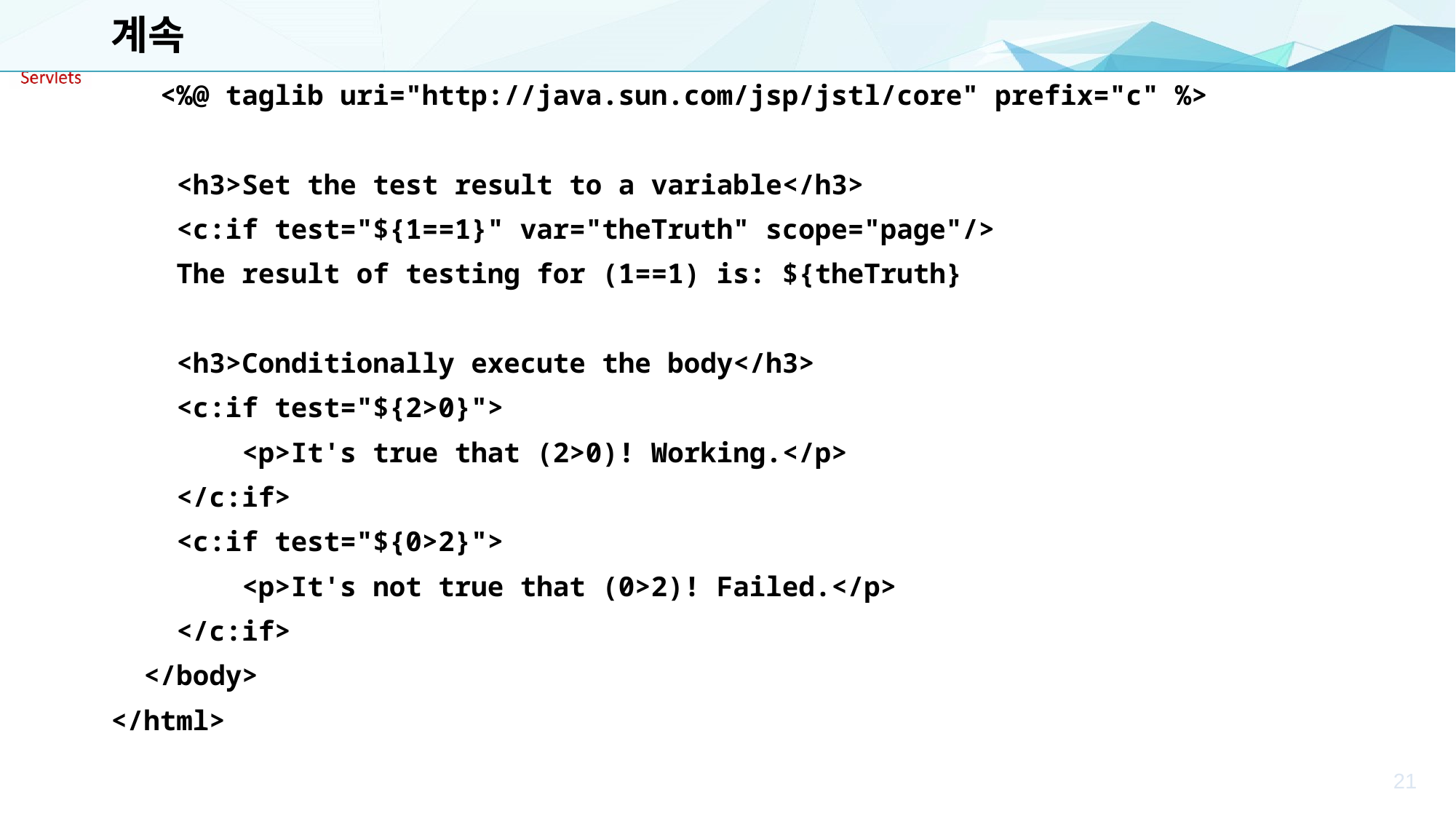

# 계속
   <%@ taglib uri="http://java.sun.com/jsp/jstl/core" prefix="c" %>

    <h3>Set the test result to a variable</h3>
    <c:if test="${1==1}" var="theTruth" scope="page"/>
    The result of testing for (1==1) is: ${theTruth}

    <h3>Conditionally execute the body</h3>
    <c:if test="${2>0}">
        <p>It's true that (2>0)! Working.</p>
    </c:if>
    <c:if test="${0>2}">
        <p>It's not true that (0>2)! Failed.</p>
    </c:if>
  </body>
</html>

21